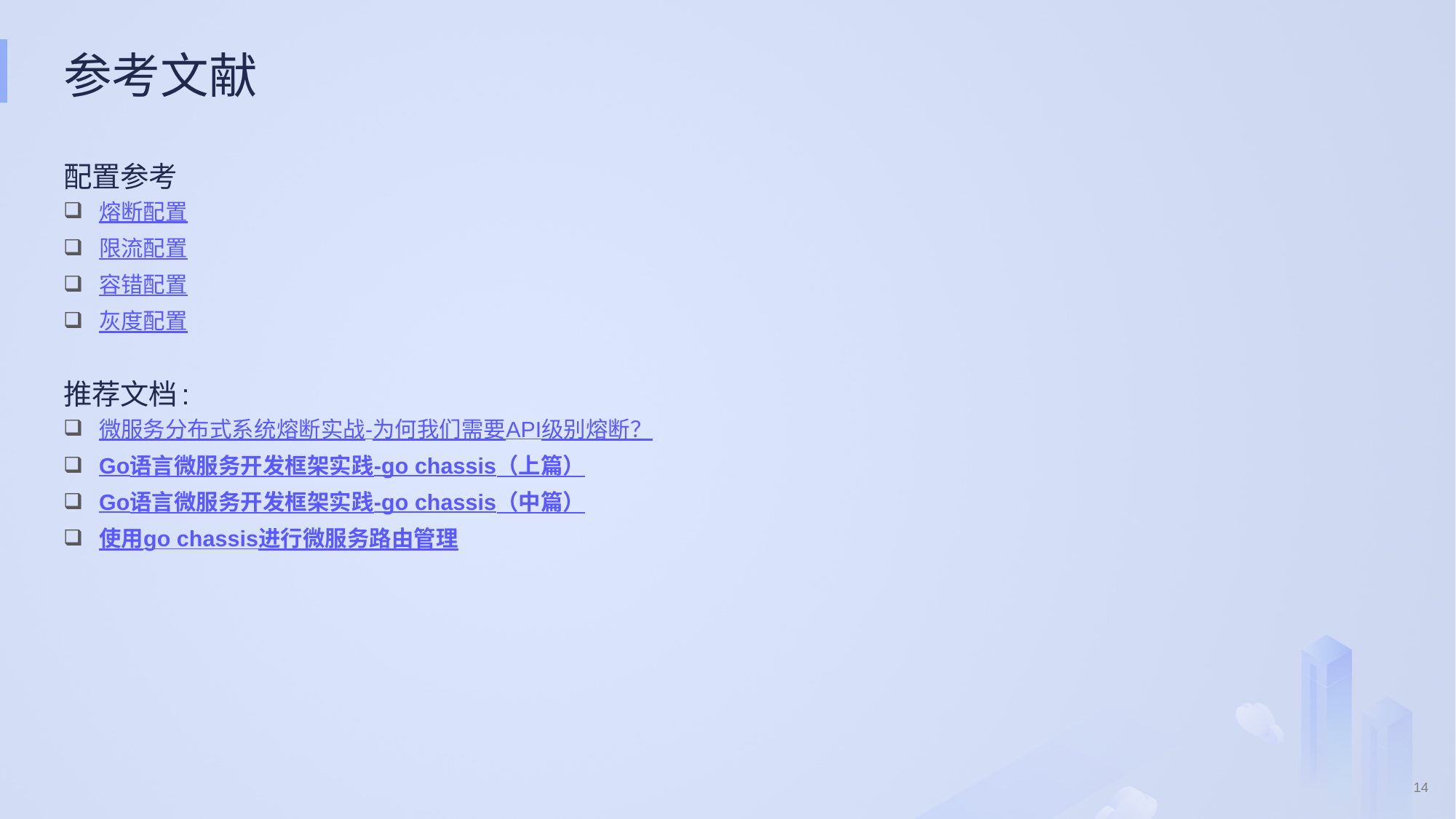

# 参考文献
配置参考
熔断配置
限流配置
容错配置
灰度配置

推荐文档:
微服务分布式系统熔断实战-为何我们需要API级别熔断？
Go语言微服务开发框架实践-go chassis（上篇）
Go语言微服务开发框架实践-go chassis（中篇）
使用go chassis进行微服务路由管理